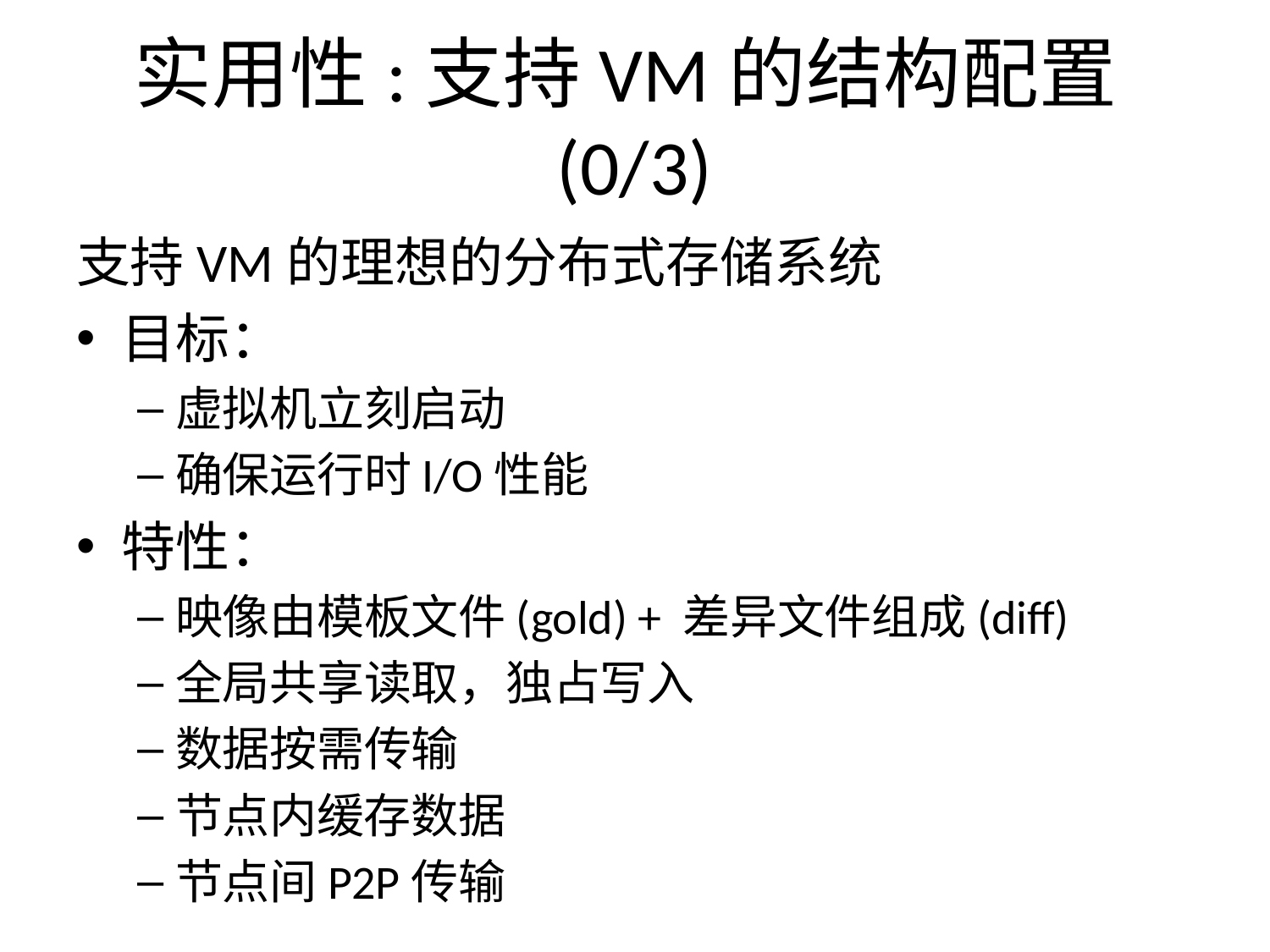

# 实用性:支持VM的结构配置(0/3)
支持VM的理想的分布式存储系统
目标：
虚拟机立刻启动
确保运行时I/O性能
特性：
映像由模板文件(gold) + 差异文件组成(diff)
全局共享读取，独占写入
数据按需传输
节点内缓存数据
节点间P2P传输